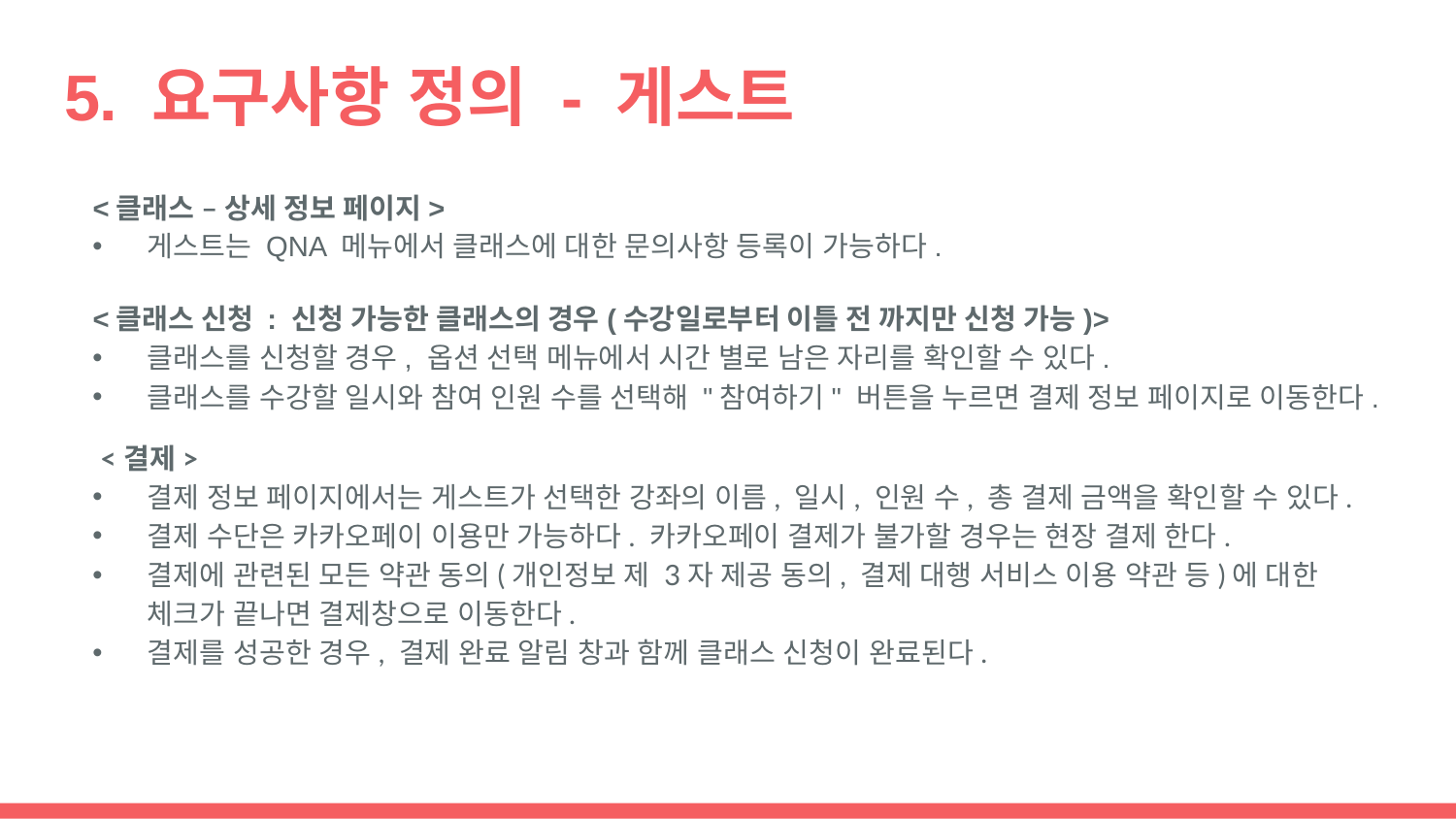

# 5. 요구사항 정의 - 게스트
<클래스 – 상세 정보 페이지>
게스트는 QNA 메뉴에서 클래스에 대한 문의사항 등록이 가능하다.

<클래스 신청 : 신청 가능한 클래스의 경우(수강일로부터 이틀 전 까지만 신청 가능)>
클래스를 신청할 경우, 옵션 선택 메뉴에서 시간 별로 남은 자리를 확인할 수 있다.
클래스를 수강할 일시와 참여 인원 수를 선택해 "참여하기" 버튼을 누르면 결제 정보 페이지로 이동한다.

 <결제>
결제 정보 페이지에서는 게스트가 선택한 강좌의 이름, 일시, 인원 수, 총 결제 금액을 확인할 수 있다.
결제 수단은 카카오페이 이용만 가능하다. 카카오페이 결제가 불가할 경우는 현장 결제 한다.
결제에 관련된 모든 약관 동의(개인정보 제 3자 제공 동의, 결제 대행 서비스 이용 약관 등)에 대한 체크가 끝나면 결제창으로 이동한다.
결제를 성공한 경우, 결제 완료 알림 창과 함께 클래스 신청이 완료된다.